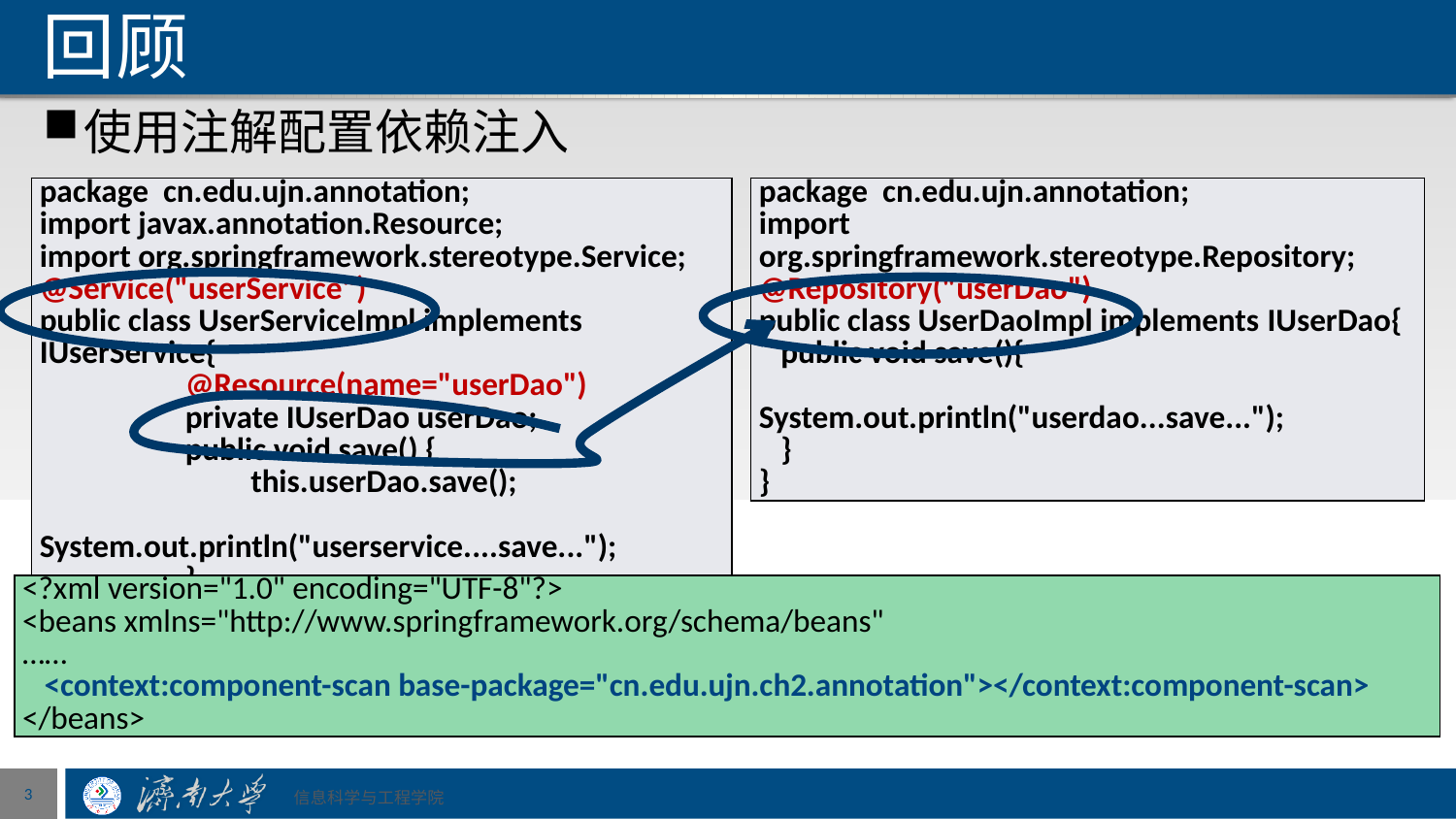

# 回顾
使用注解配置依赖注入

| package cn.edu.ujn.annotation; import javax.annotation.Resource; import org.springframework.stereotype.Service; @Service("userService") public class UserServiceImpl implements IUserService{ @Resource(name="userDao") private IUserDao userDao; public void save() { this.userDao.save(); System.out.println("userservice....save..."); } } |
| --- |
| package cn.edu.ujn.annotation; import org.springframework.stereotype.Repository; @Repository("userDao") public class UserDaoImpl implements IUserDao{ public void save(){ System.out.println("userdao...save..."); } } |
| --- |

| <?xml version="1.0" encoding="UTF-8"?> <beans xmlns="http://www.springframework.org/schema/beans" …… <context:component-scan base-package="cn.edu.ujn.ch2.annotation"></context:component-scan> </beans> |
| --- |